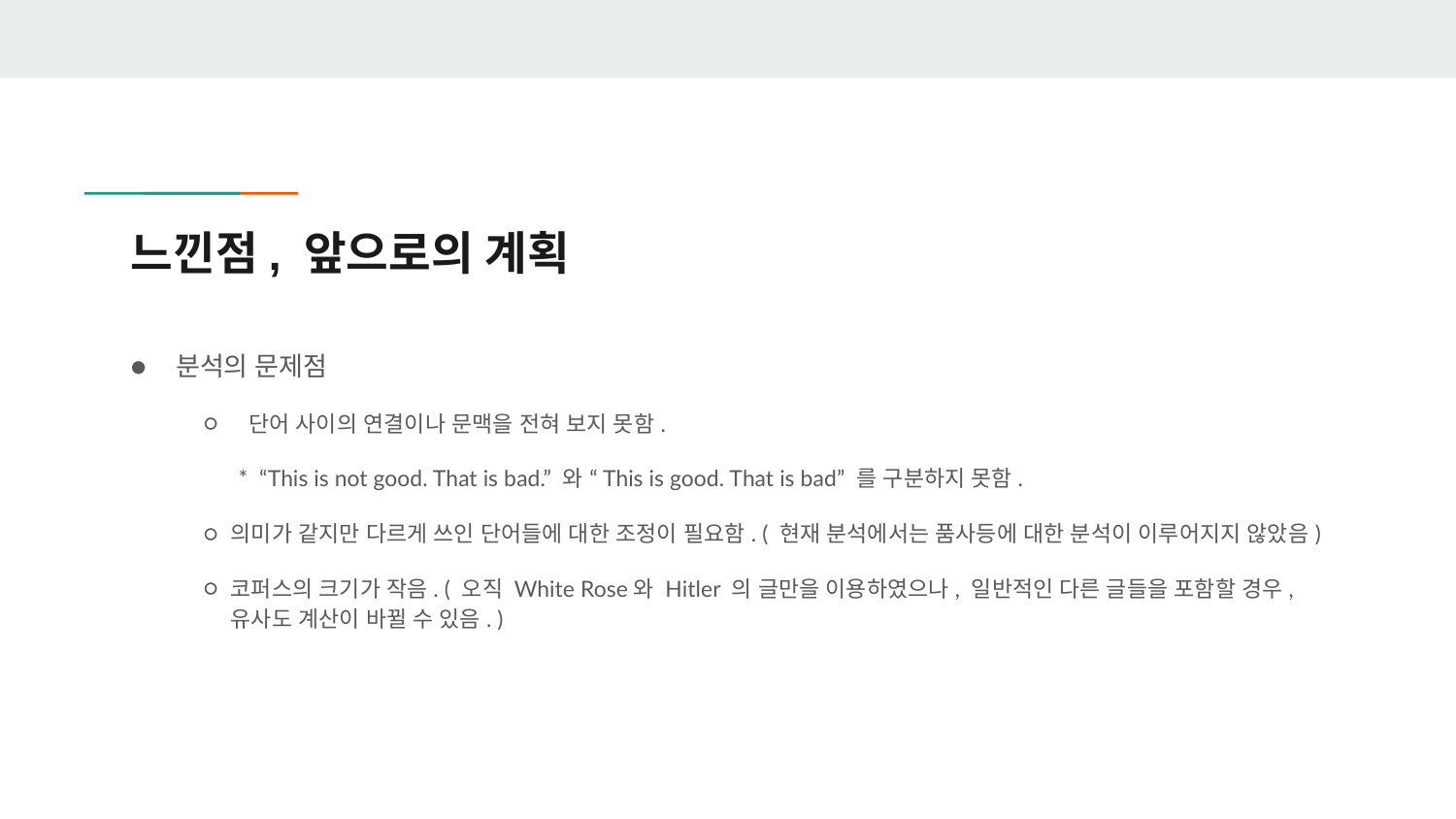

# 느낀점, 앞으로의 계획
분석의 문제점
단어 사이의 연결이나 문맥을 전혀 보지 못함.
      *  “This is not good. That is bad.” 와 “This is good. That is bad” 를 구분하지 못함.
의미가 같지만 다르게 쓰인 단어들에 대한 조정이 필요함. ( 현재 분석에서는 품사등에 대한 분석이 이루어지지 않았음)
코퍼스의 크기가 작음. ( 오직 White Rose와 Hitler 의 글만을 이용하였으나, 일반적인 다른 글들을 포함할 경우, 유사도 계산이 바뀔 수 있음. )